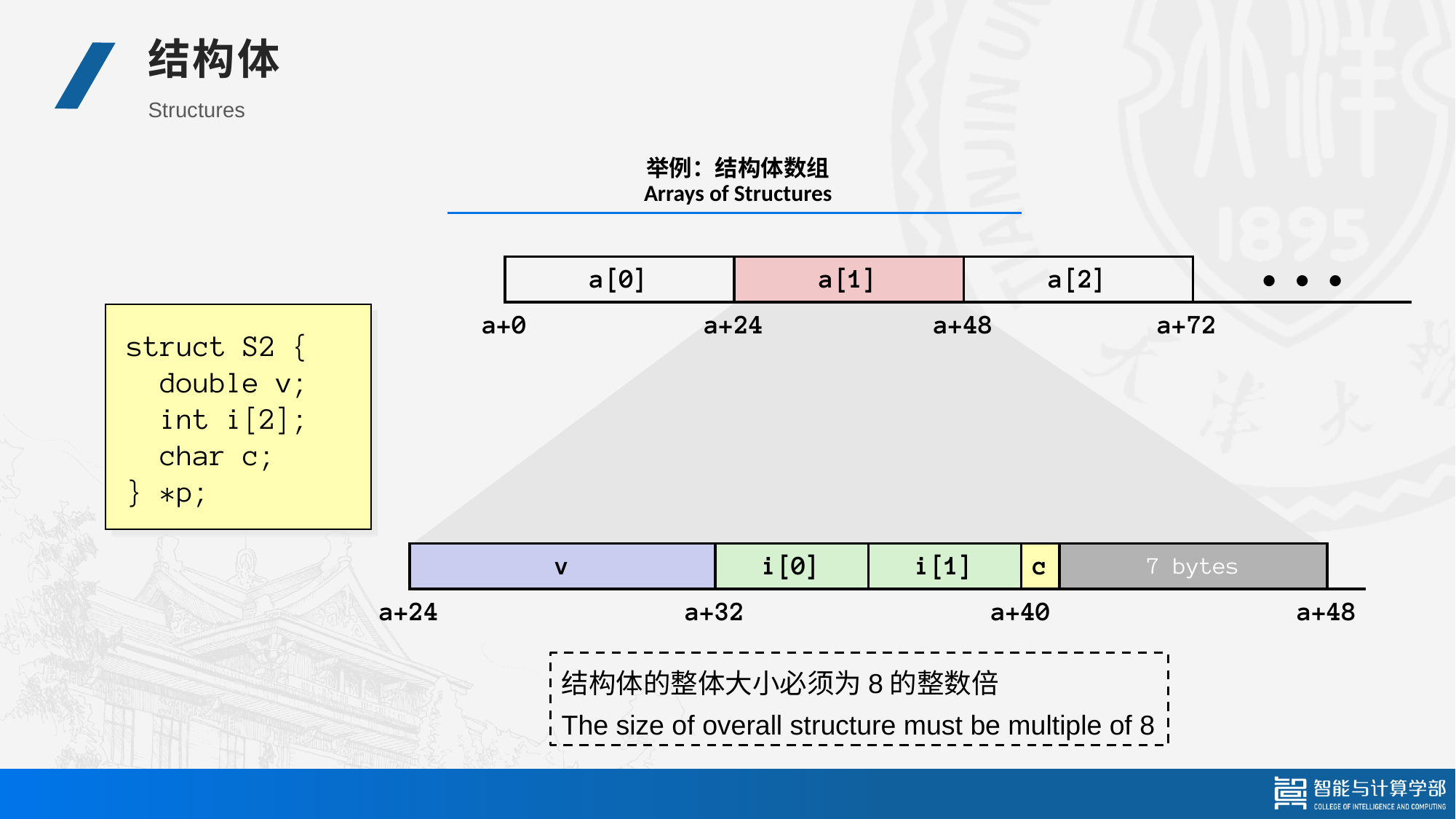

结构体
Structures
# 举例：结构体数组 Arrays of Structures
|  | a[0] |  |  |  |  | a[1] |  |  |  |  | a[2] |  |  |  |  | • • • |  |  |  |  |  |  |
| --- | --- | --- | --- | --- | --- | --- | --- | --- | --- | --- | --- | --- | --- | --- | --- | --- | --- | --- | --- | --- | --- | --- |
| a+0 |  |  |  |  | a+24 |  |  |  |  | a+48 |  |  |  |  | a+72 |  |  |  |  |  |  |  |

struct S2 {
  double v;
  int i[2];
  char c;
} *p;
|  | v |  |  |  |  |  |  | i[0] |  |  |  | i[1] |  |  |  | c | 7 bytes |  |  |  |  |  |  |  |
| --- | --- | --- | --- | --- | --- | --- | --- | --- | --- | --- | --- | --- | --- | --- | --- | --- | --- | --- | --- | --- | --- | --- | --- | --- |
| a+24 |  |  |  |  |  |  | a+32 |  |  |  |  |  |  |  | a+40 |  |  |  |  |  |  |  | a+48 |  |
结构体的整体大小必须为8的整数倍
The size of overall structure must be multiple of 8